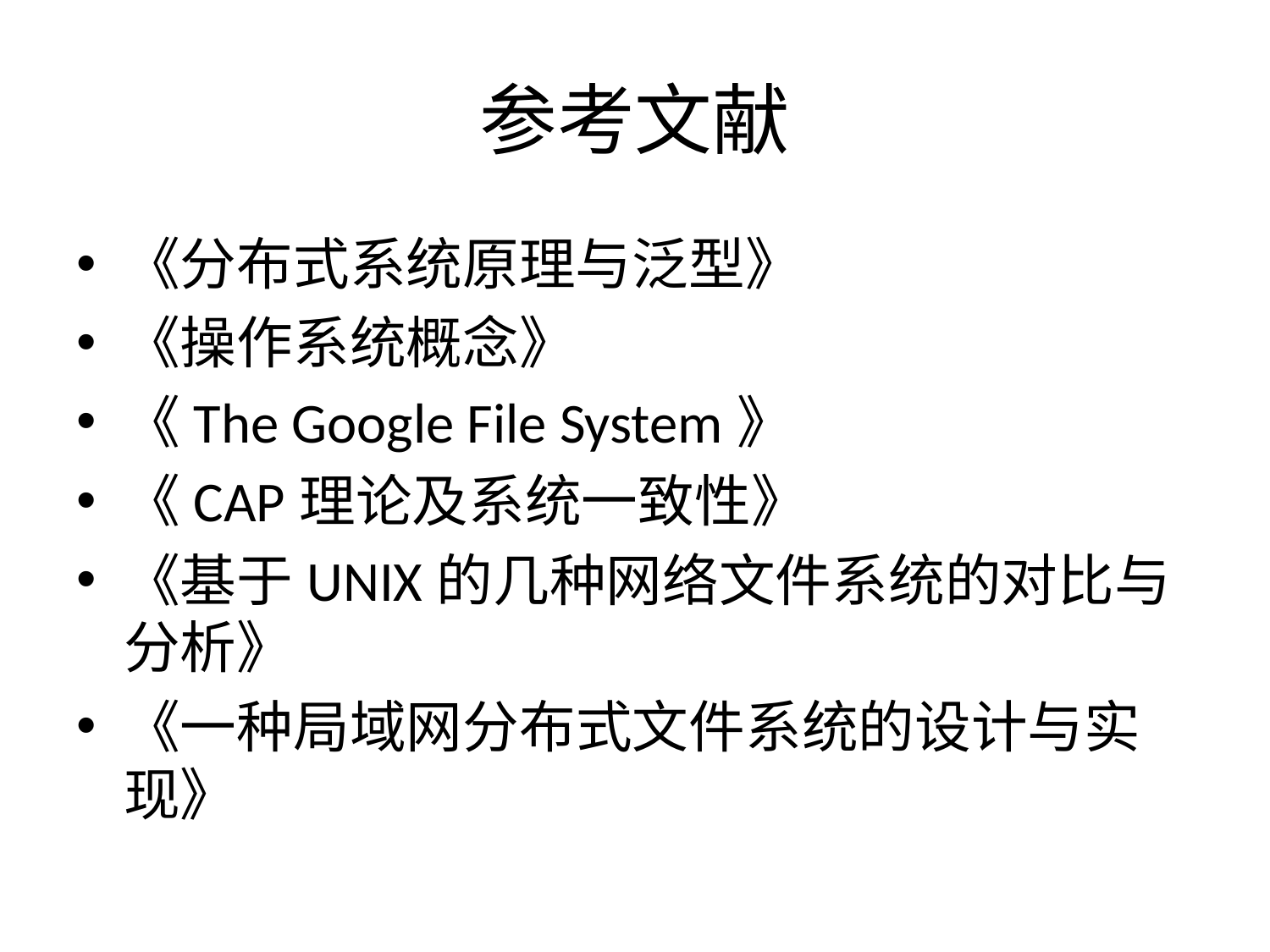

# 参考文献
《分布式系统原理与泛型》
《操作系统概念》
《The Google File System》
《CAP理论及系统一致性》
《基于UNIX的几种网络文件系统的对比与分析》
《一种局域网分布式文件系统的设计与实现》